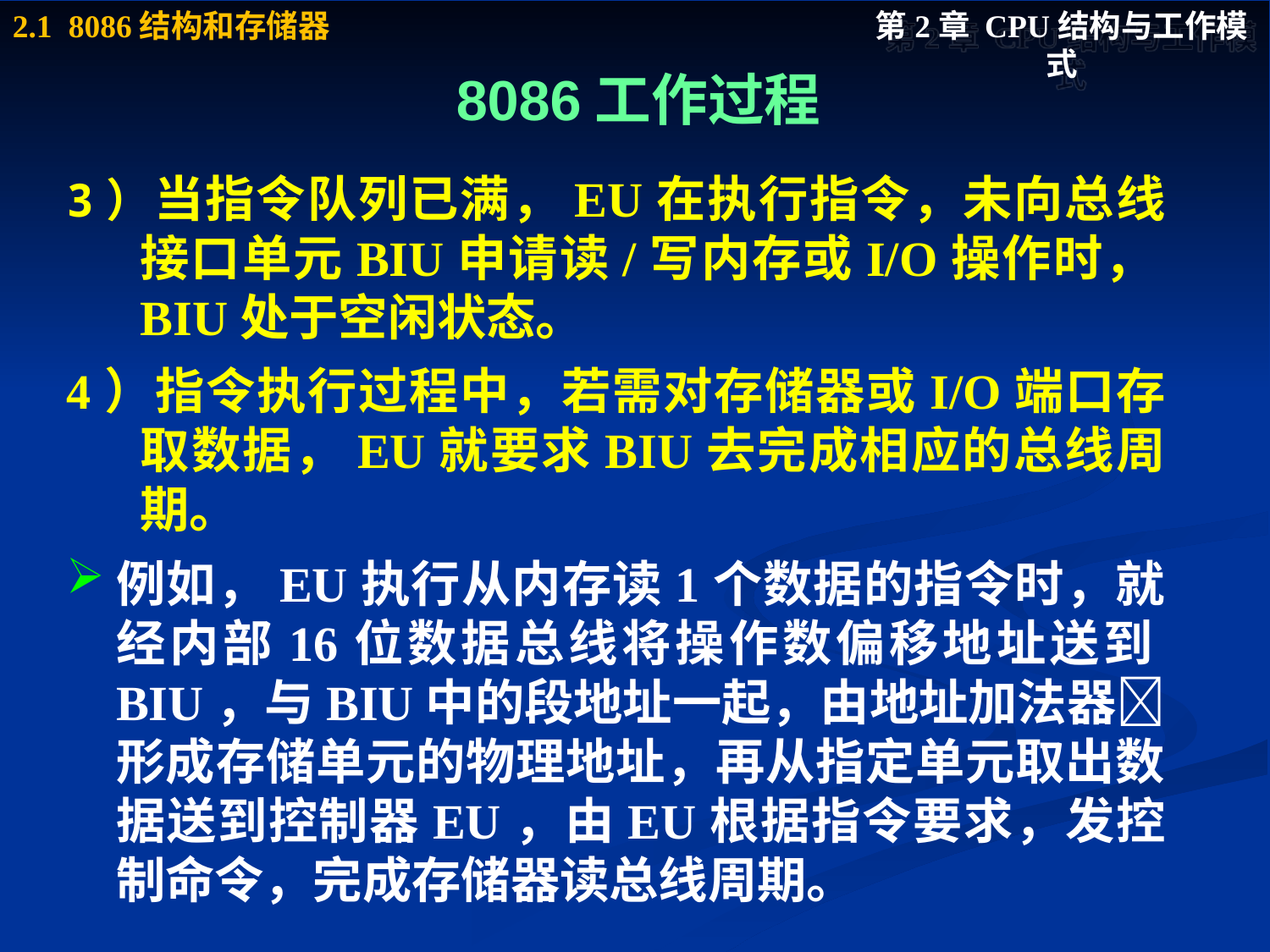

# 8086工作过程
3）当指令队列已满，EU在执行指令，未向总线接口单元BIU申请读/写内存或I/O操作时，BIU处于空闲状态。
4）指令执行过程中，若需对存储器或I/O端口存取数据，EU就要求BIU去完成相应的总线周期。
例如，EU执行从内存读1个数据的指令时，就经内部16位数据总线将操作数偏移地址送到BIU，与BIU中的段地址一起，由地址加法器Σ形成存储单元的物理地址，再从指定单元取出数据送到控制器EU，由EU根据指令要求，发控制命令，完成存储器读总线周期。